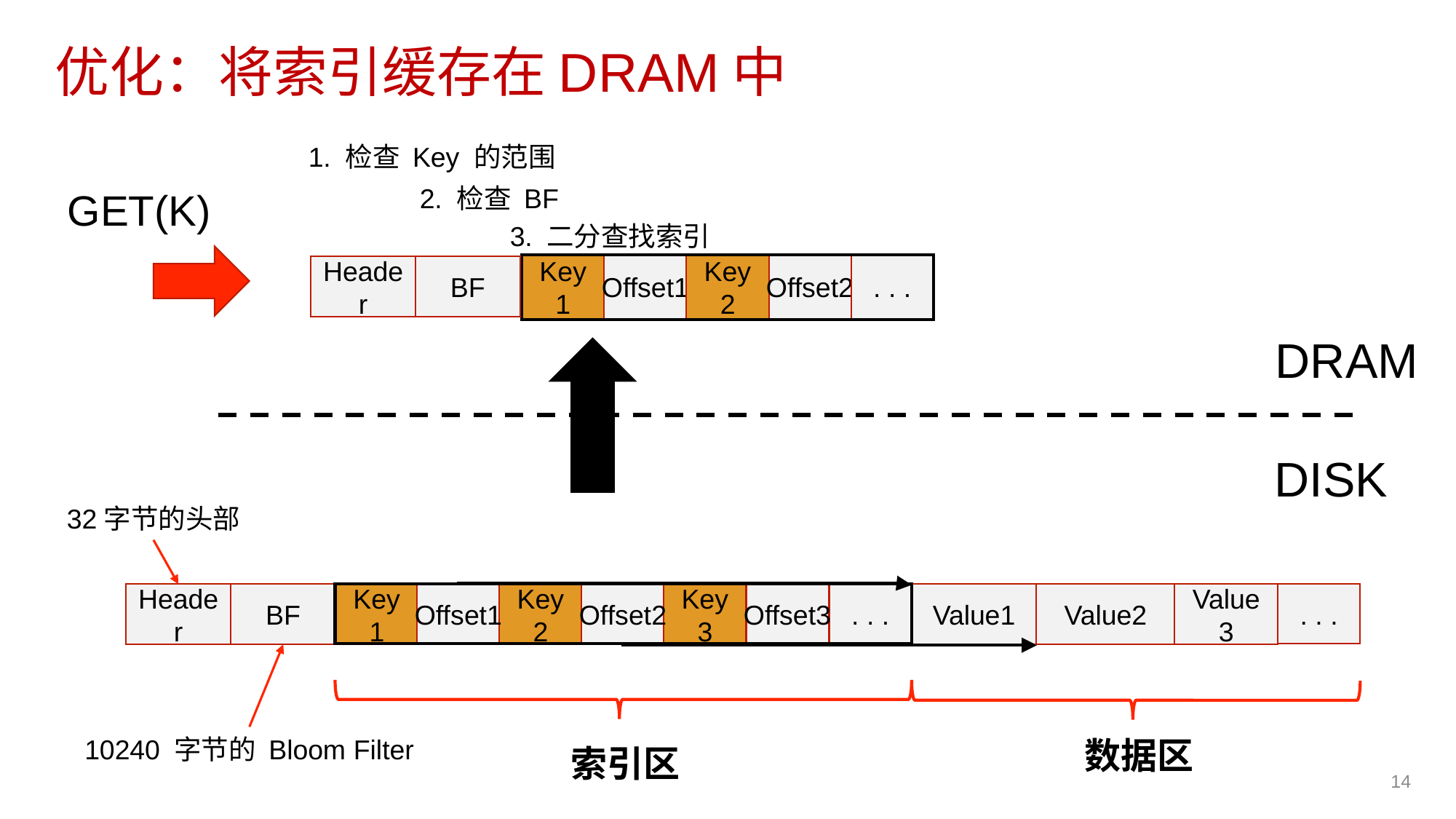

# 优化：将索引缓存在DRAM中
1. 检查 Key 的范围
2. 检查 BF
GET(K)
3. 二分查找索引

Key1
Offset1
Key2
Offset2
. . .

Header
BF
DRAM

DISK

32字节的头部

Header
BF
Key1
Offset1
Key2
Offset2
Key3
Offset3
. . .
Value1
Value2
Value3
. . .

10240 字节的 Bloom Filter
数据区
索引区
14